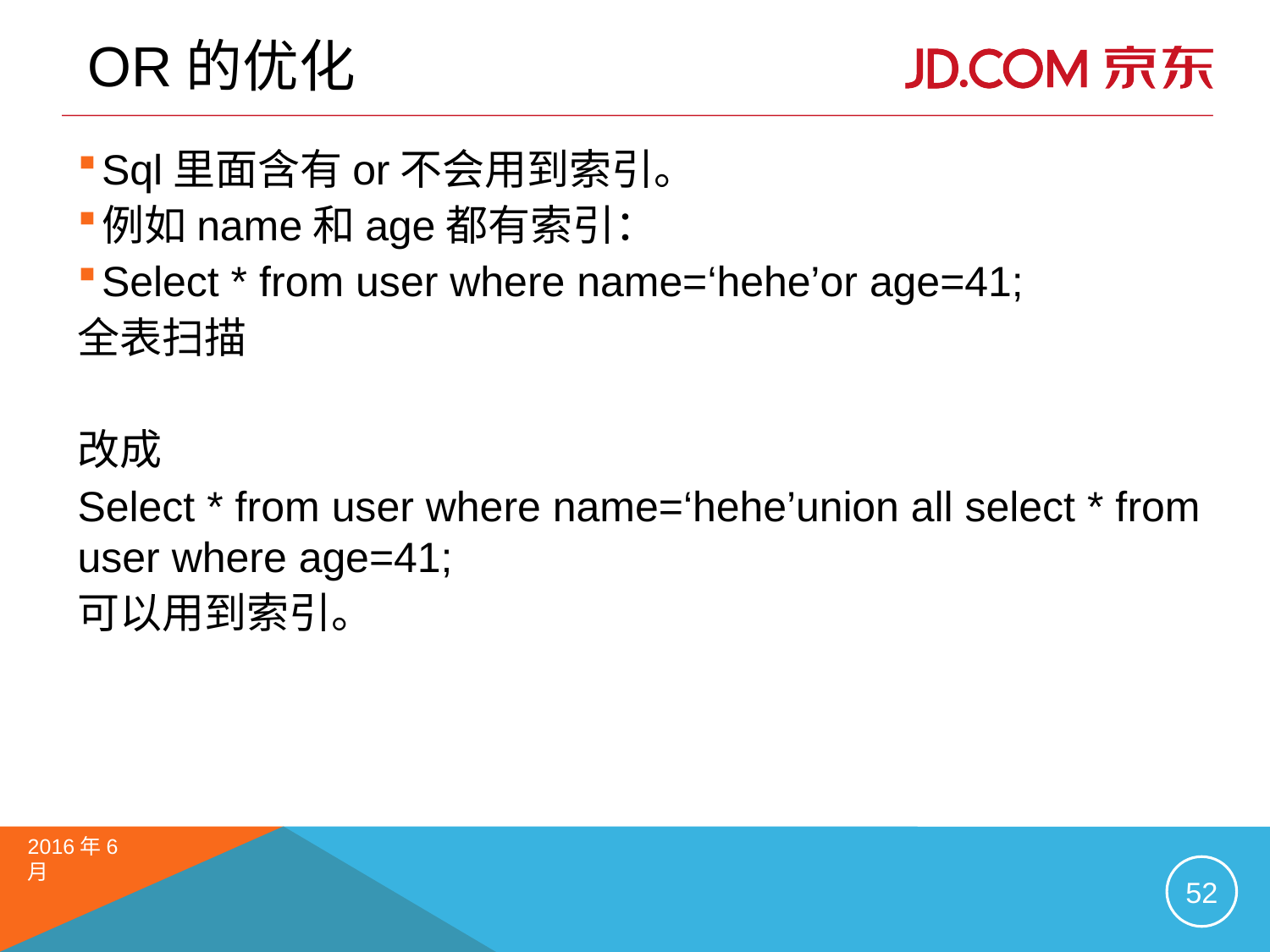

# Or的优化
Sql里面含有or不会用到索引。
例如name和age都有索引：
Select * from user where name=‘hehe’or age=41;
全表扫描

改成
Select * from user where name=‘hehe’union all select * from user where age=41;
可以用到索引。

2016年6月
52